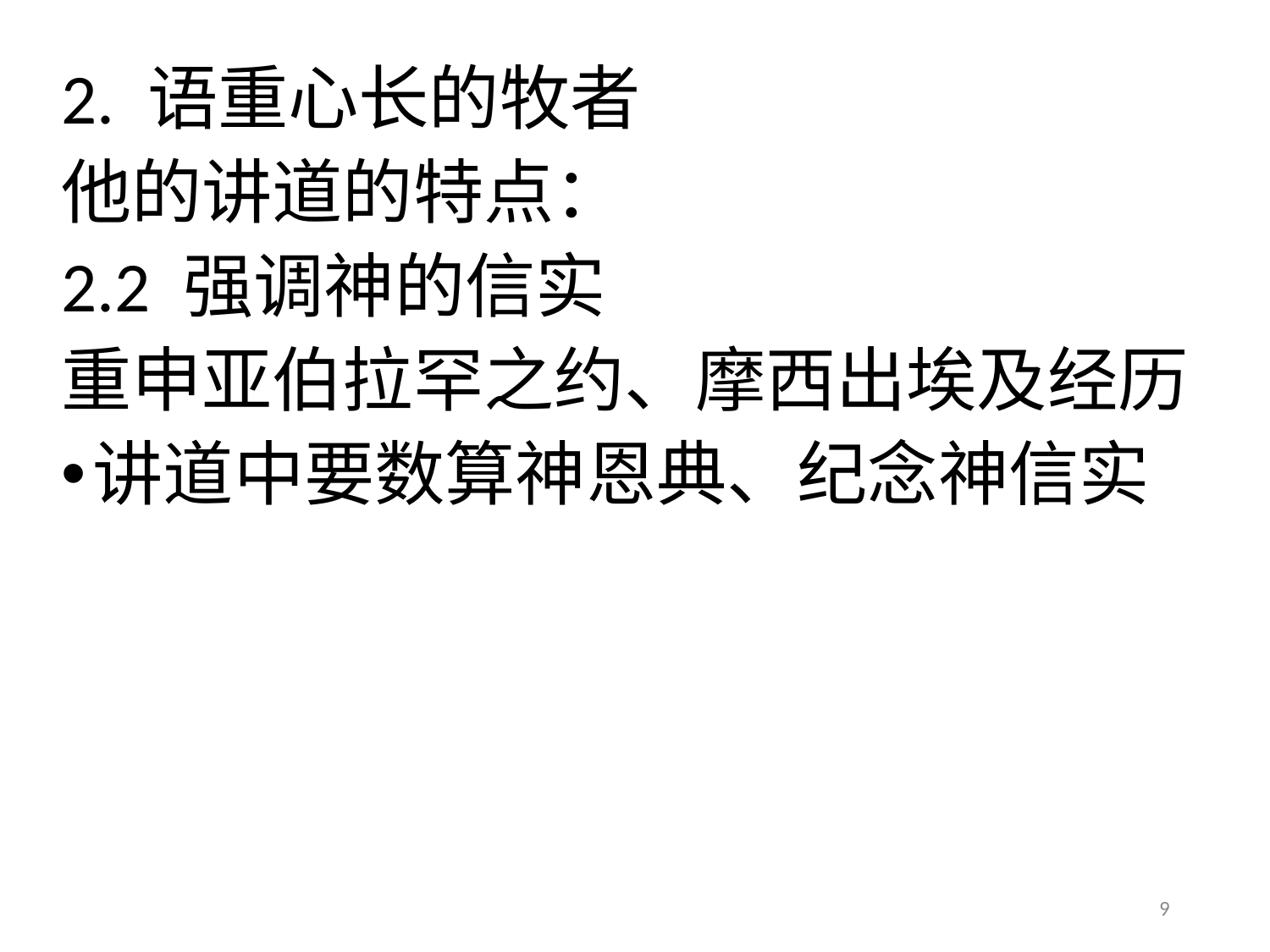

# 2. 语重心长的牧者
他的讲道的特点：
2.2 强调神的信实
重申亚伯拉罕之约、摩西出埃及经历
讲道中要数算神恩典、纪念神信实
9